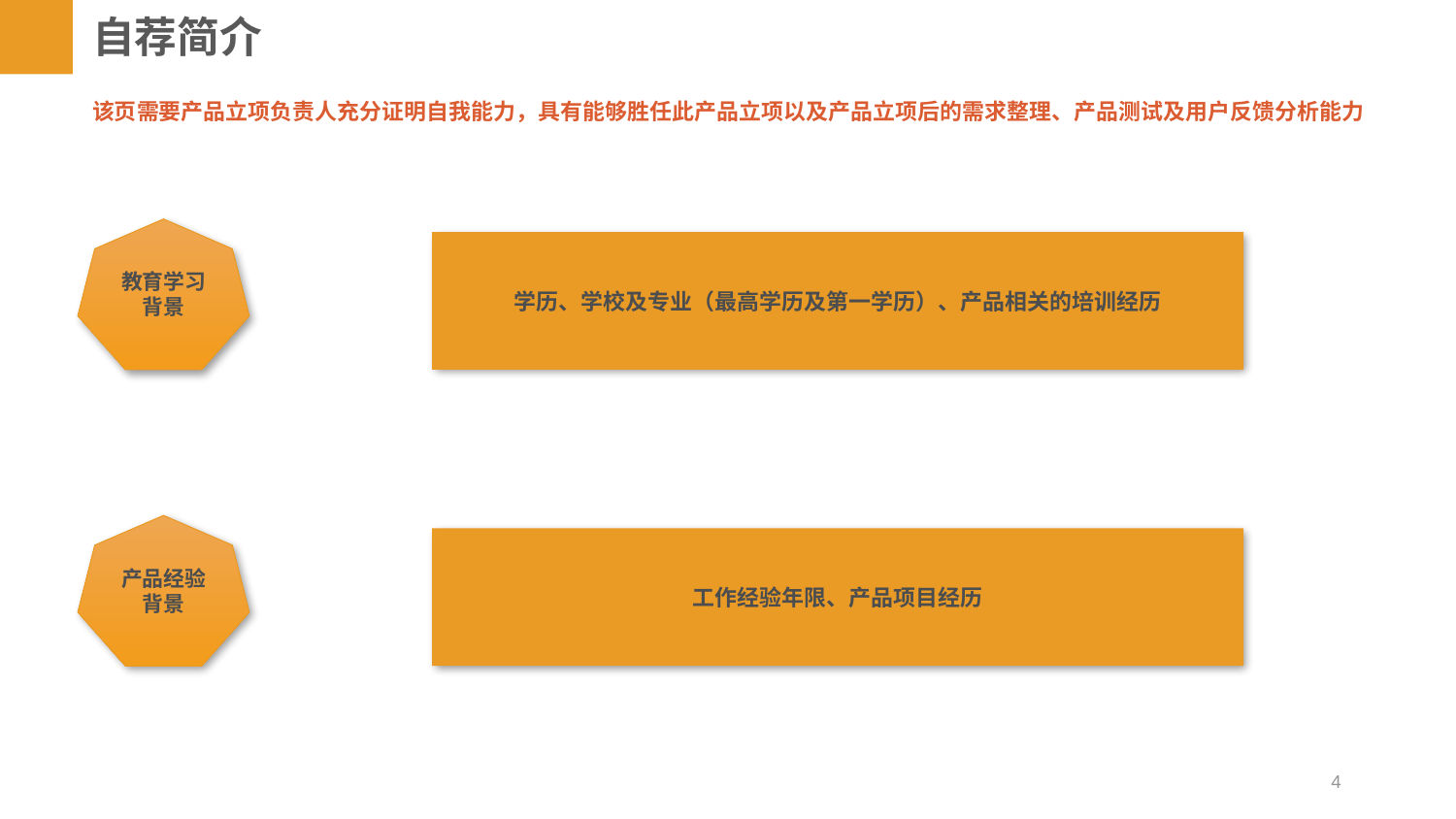

自荐简介
该页需要产品立项负责人充分证明自我能力，具有能够胜任此产品立项以及产品立项后的需求整理、产品测试及用户反馈分析能力
教育学习
背景
学历、学校及专业（最高学历及第一学历）、产品相关的培训经历
产品经验
背景
工作经验年限、产品项目经历
4